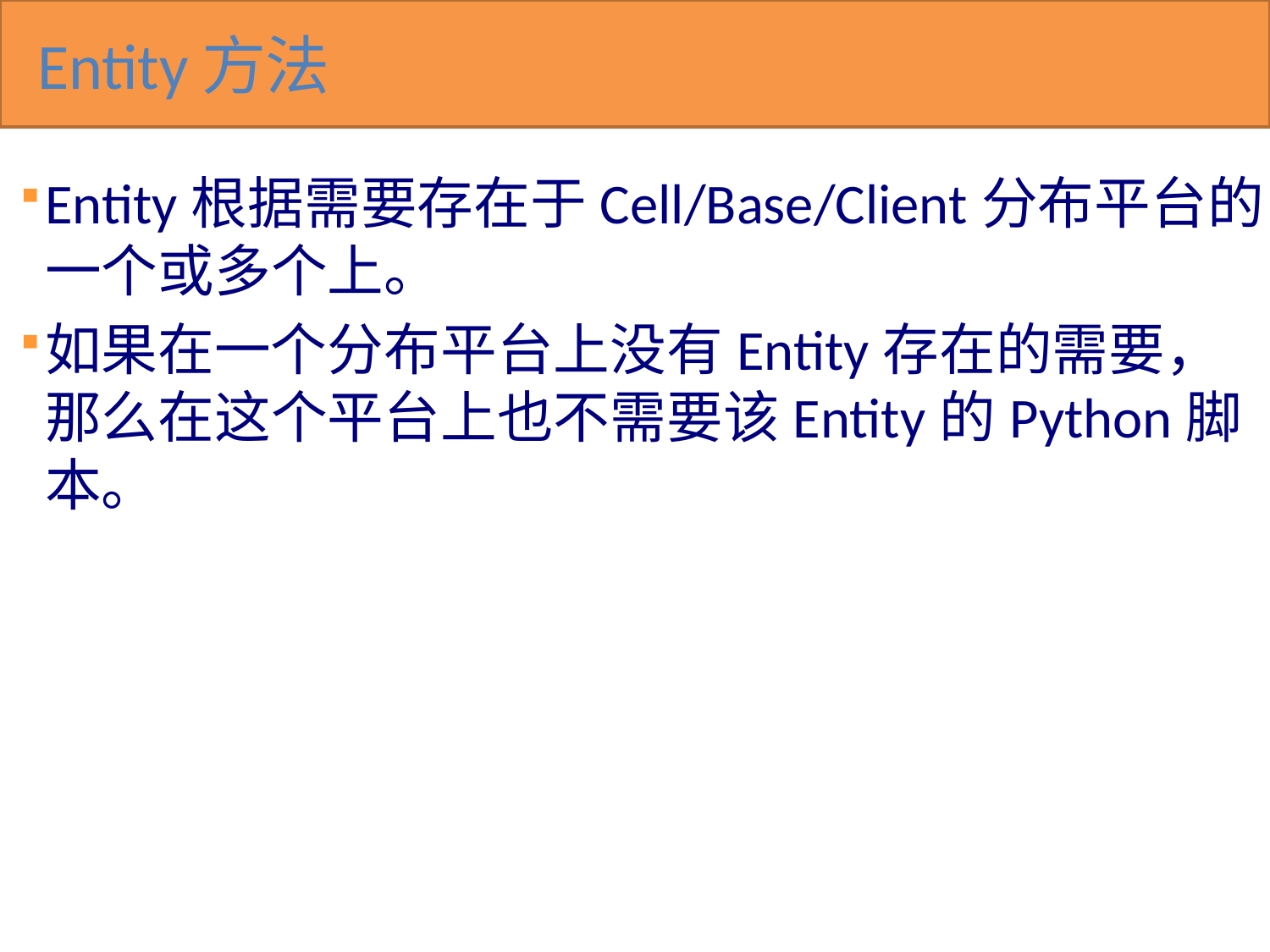

# Entity方法
Entity根据需要存在于Cell/Base/Client分布平台的一个或多个上。
如果在一个分布平台上没有Entity存在的需要，那么在这个平台上也不需要该Entity的Python脚本。